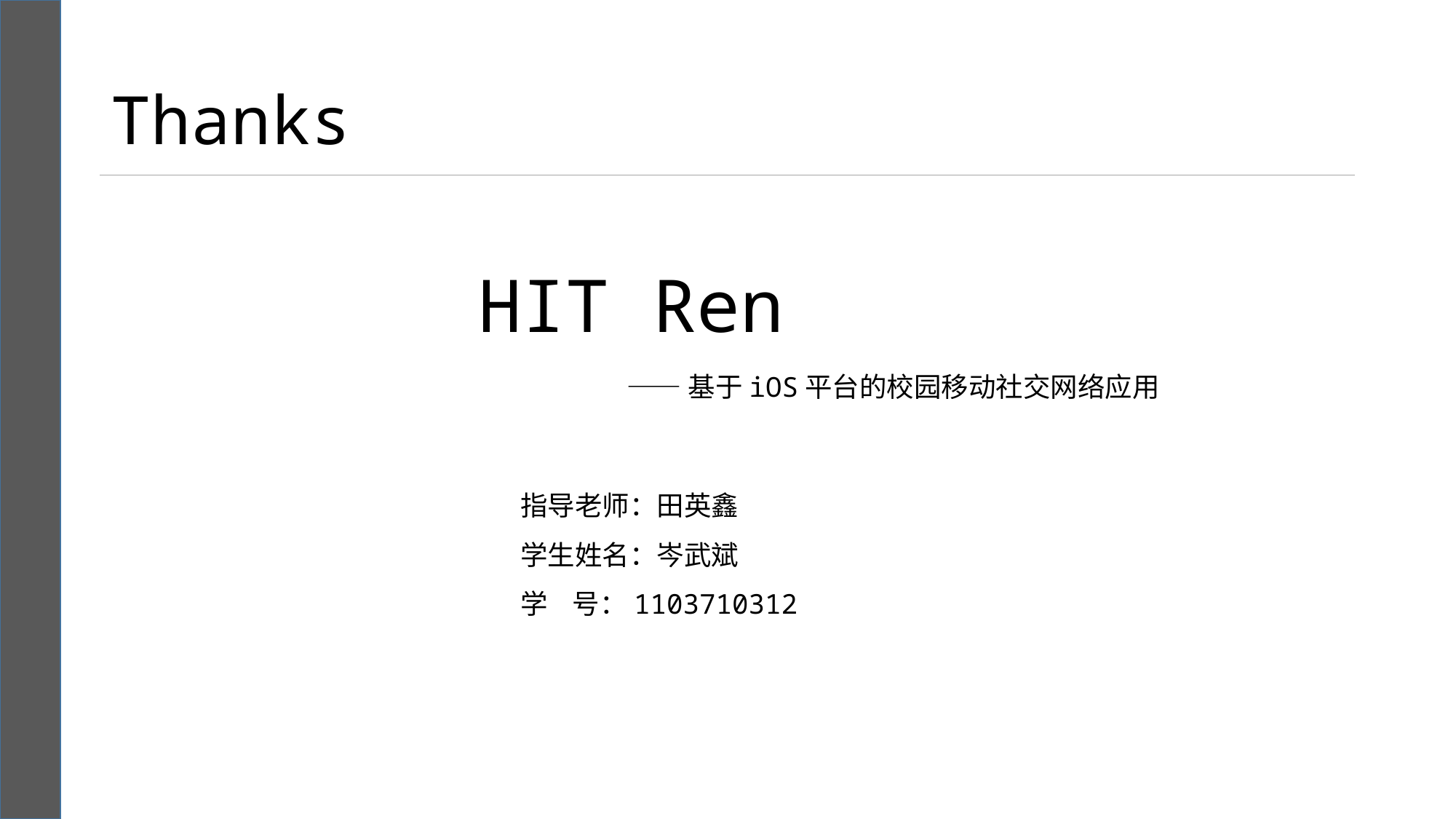

# Thanks

HIT Ren

——基于iOS平台的校园移动社交网络应用
指导老师：田英鑫
学生姓名：岑武斌
学    号：1103710312